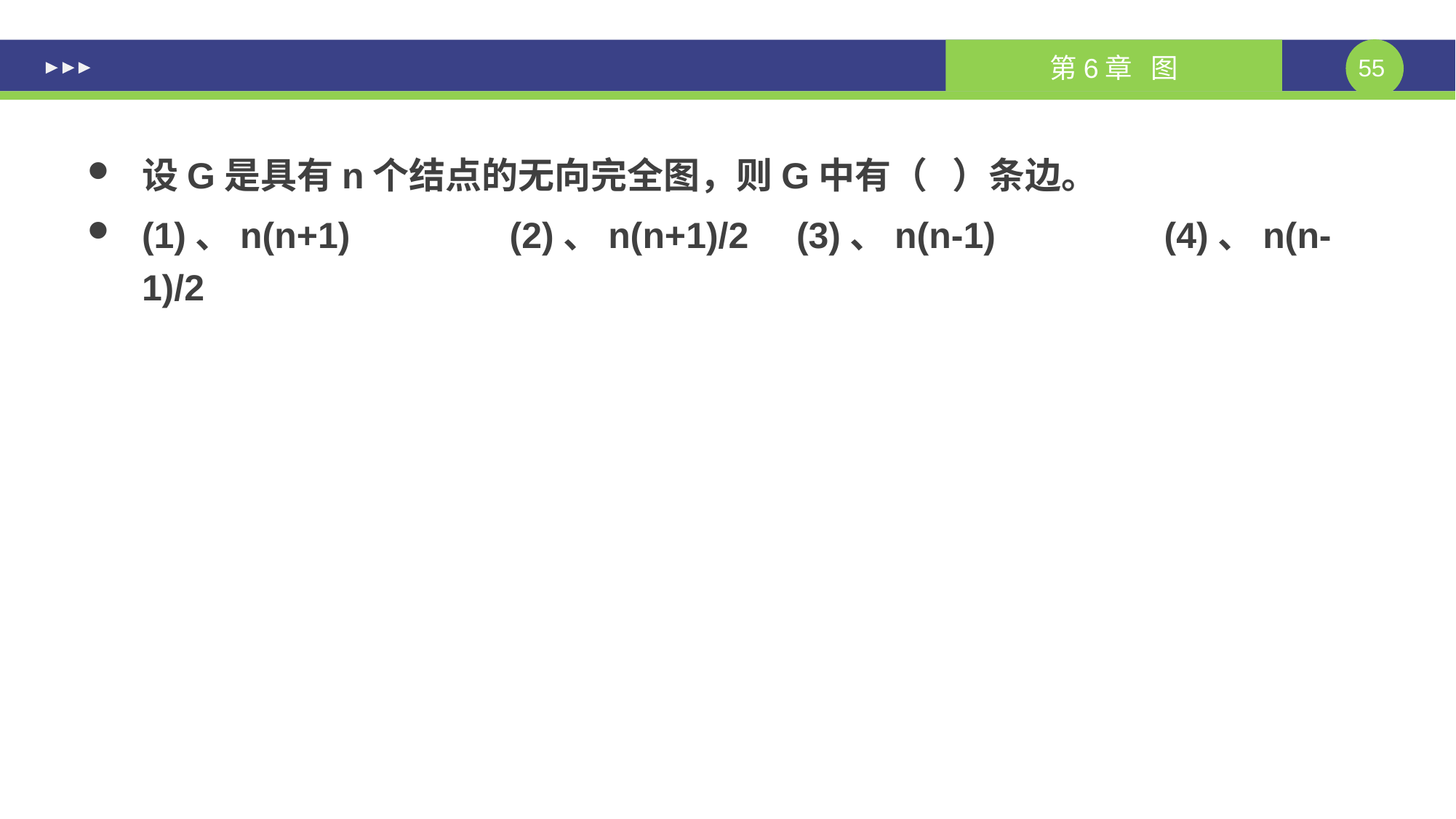

#
设G是具有n个结点的无向完全图，则G中有（   ）条边。
(1)、n(n+1) 	    (2)、n(n+1)/2   	(3)、n(n-1)  	    (4)、n(n-1)/2